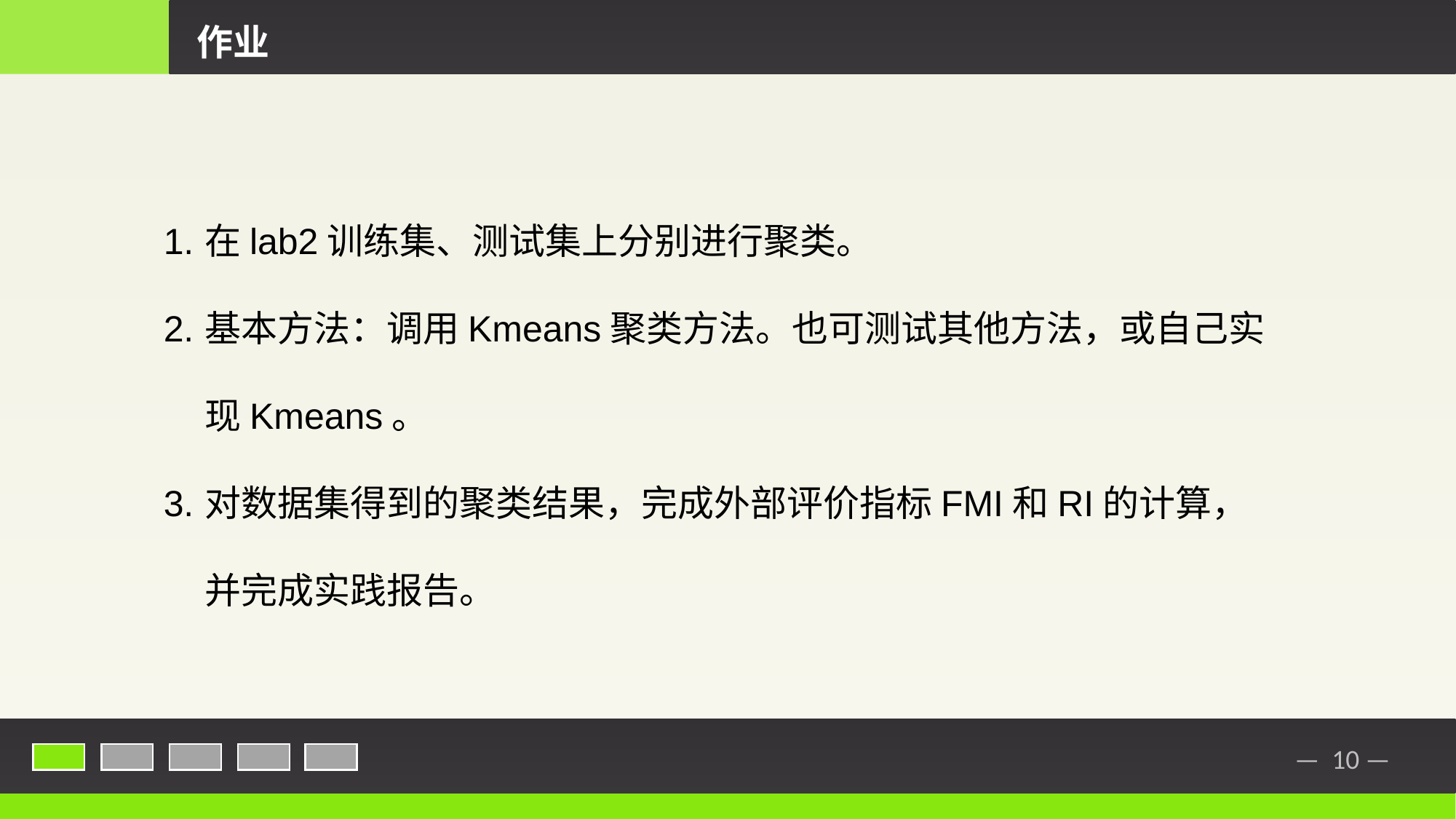

作业
在lab2训练集、测试集上分别进行聚类。
基本方法：调用Kmeans聚类方法。也可测试其他方法，或自己实现Kmeans。
对数据集得到的聚类结果，完成外部评价指标FMI和RI的计算，并完成实践报告。